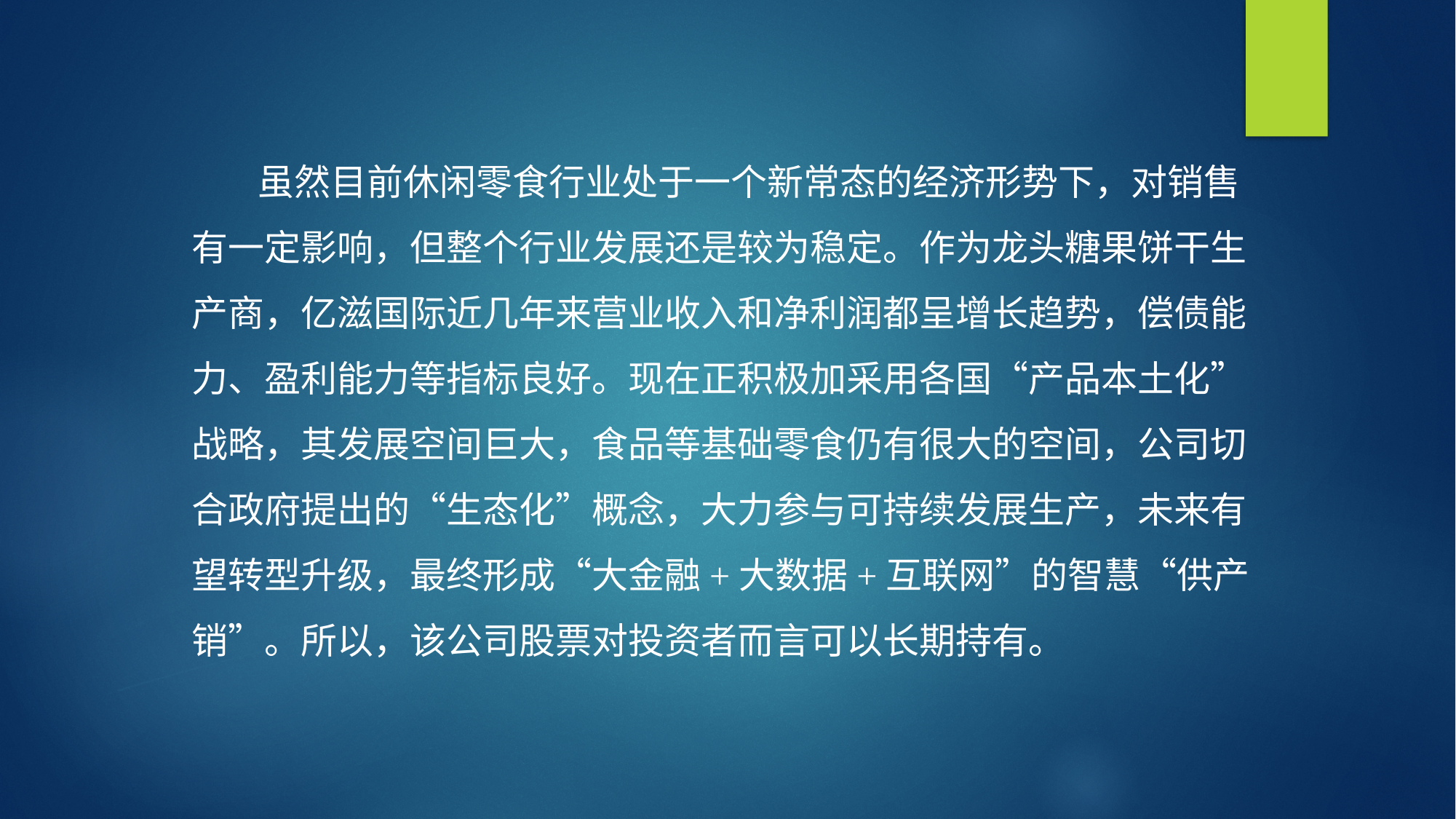

虽然目前休闲零食行业处于一个新常态的经济形势下，对销售有一定影响，但整个行业发展还是较为稳定。作为龙头糖果饼干生产商，亿滋国际近几年来营业收入和净利润都呈增长趋势，偿债能力、盈利能力等指标良好。现在正积极加采用各国“产品本土化”战略，其发展空间巨大，食品等基础零食仍有很大的空间，公司切合政府提出的“生态化”概念，大力参与可持续发展生产，未来有望转型升级，最终形成“大金融+大数据+互联网”的智慧“供产销”。所以，该公司股票对投资者而言可以长期持有。